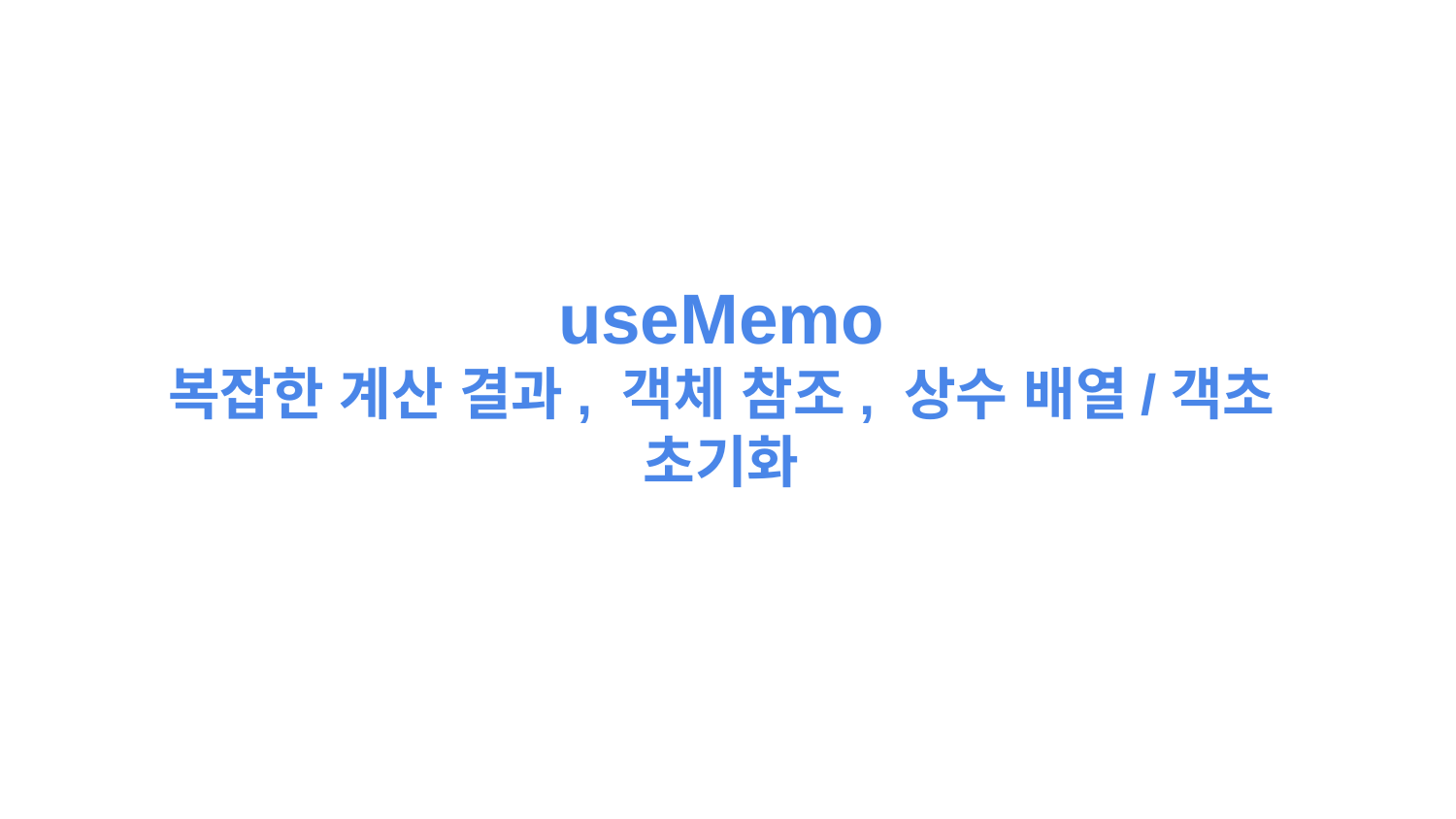

useMemo
복잡한 계산 결과, 객체 참조, 상수 배열/객초 초기화